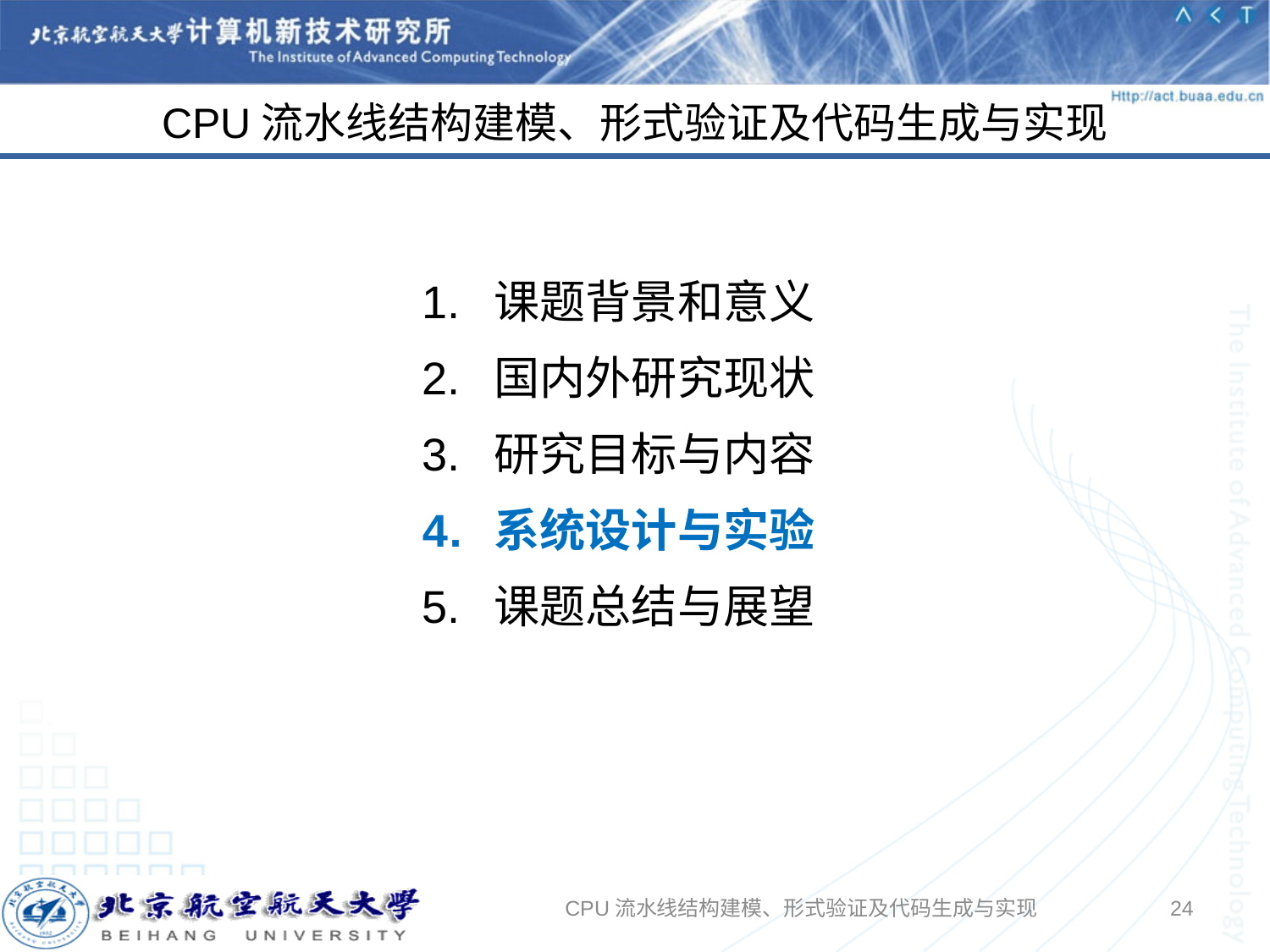

# CPU流水线结构建模、形式验证及代码生成与实现
课题背景和意义
国内外研究现状
研究目标与内容
系统设计与实验
课题总结与展望

CPU流水线结构建模、形式验证及代码生成与实现
24